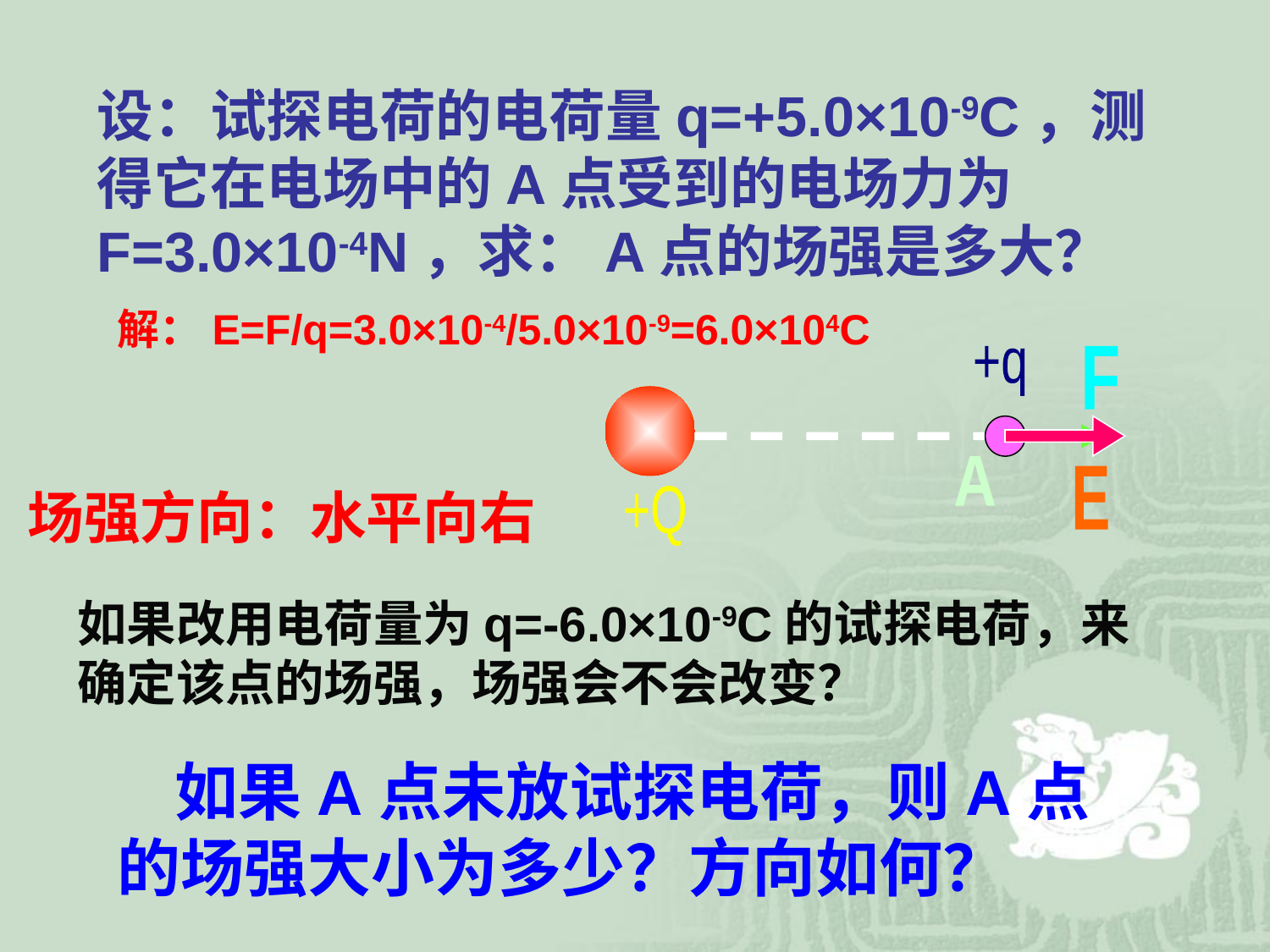

设：试探电荷的电荷量q=+5.0×10-9C，测得它在电场中的A点受到的电场力为F=3.0×10-4N，求：A点的场强是多大？
解：E=F/q=3.0×10-4/5.0×10-9=6.0×104C
+q

F

E

A
场强方向：水平向右
+Q
如果改用电荷量为q=-6.0×10-9C的试探电荷，来确定该点的场强，场强会不会改变？
   如果A点未放试探电荷，则A点的场强大小为多少？方向如何？